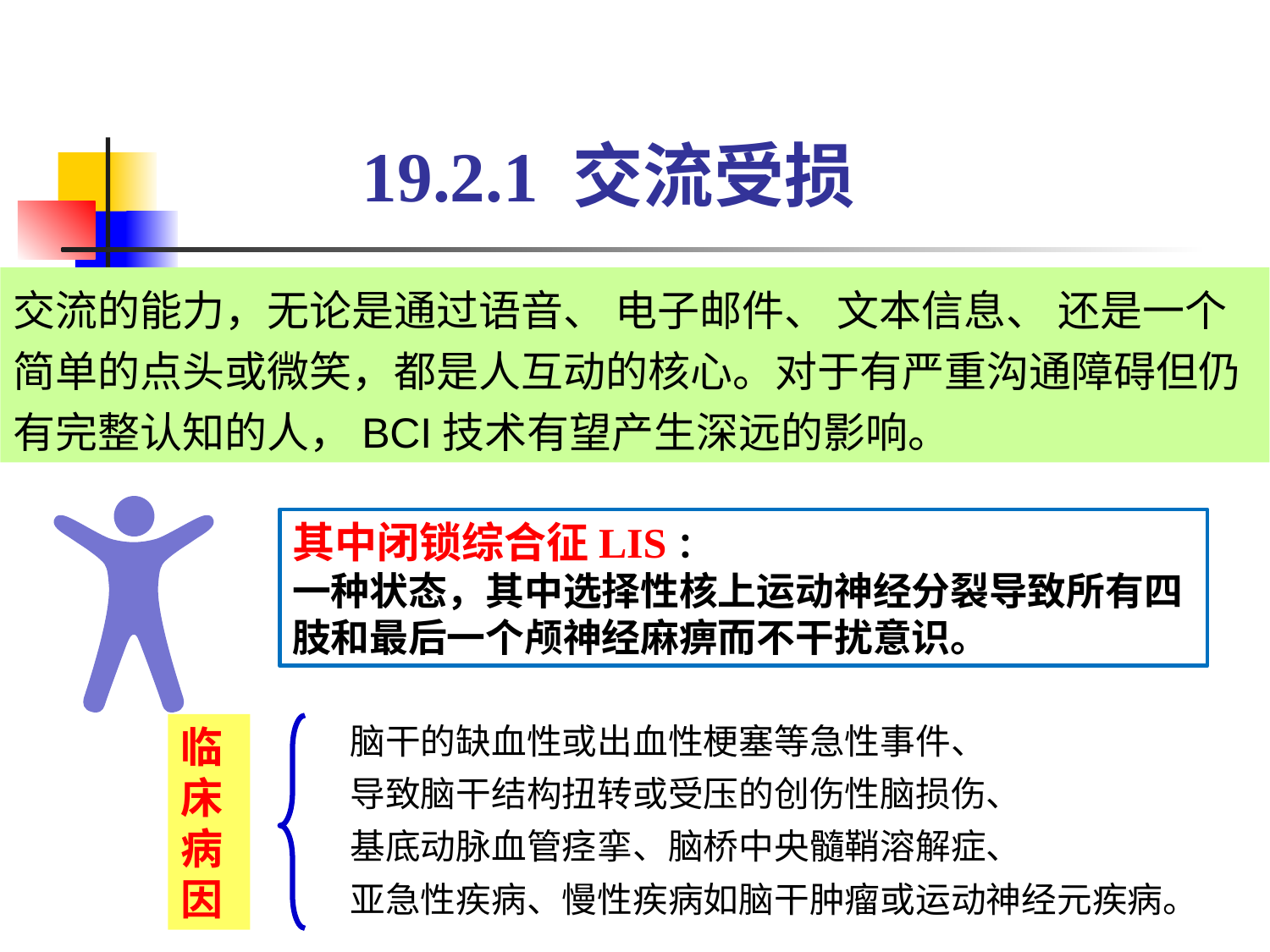

19.2.1 交流受损
交流的能力，无论是通过语音、 电子邮件、 文本信息、 还是一个简单的点头或微笑，都是人互动的核心。对于有严重沟通障碍但仍有完整认知的人，BCI技术有望产生深远的影响。

其中闭锁综合征LIS：
一种状态，其中选择性核上运动神经分裂导致所有四肢和最后一个颅神经麻痹而不干扰意识。
脑干的缺血性或出血性梗塞等急性事件、
导致脑干结构扭转或受压的创伤性脑损伤、
基底动脉血管痉挛、脑桥中央髓鞘溶解症、
亚急性疾病、慢性疾病如脑干肿瘤或运动神经元疾病。
临床病因